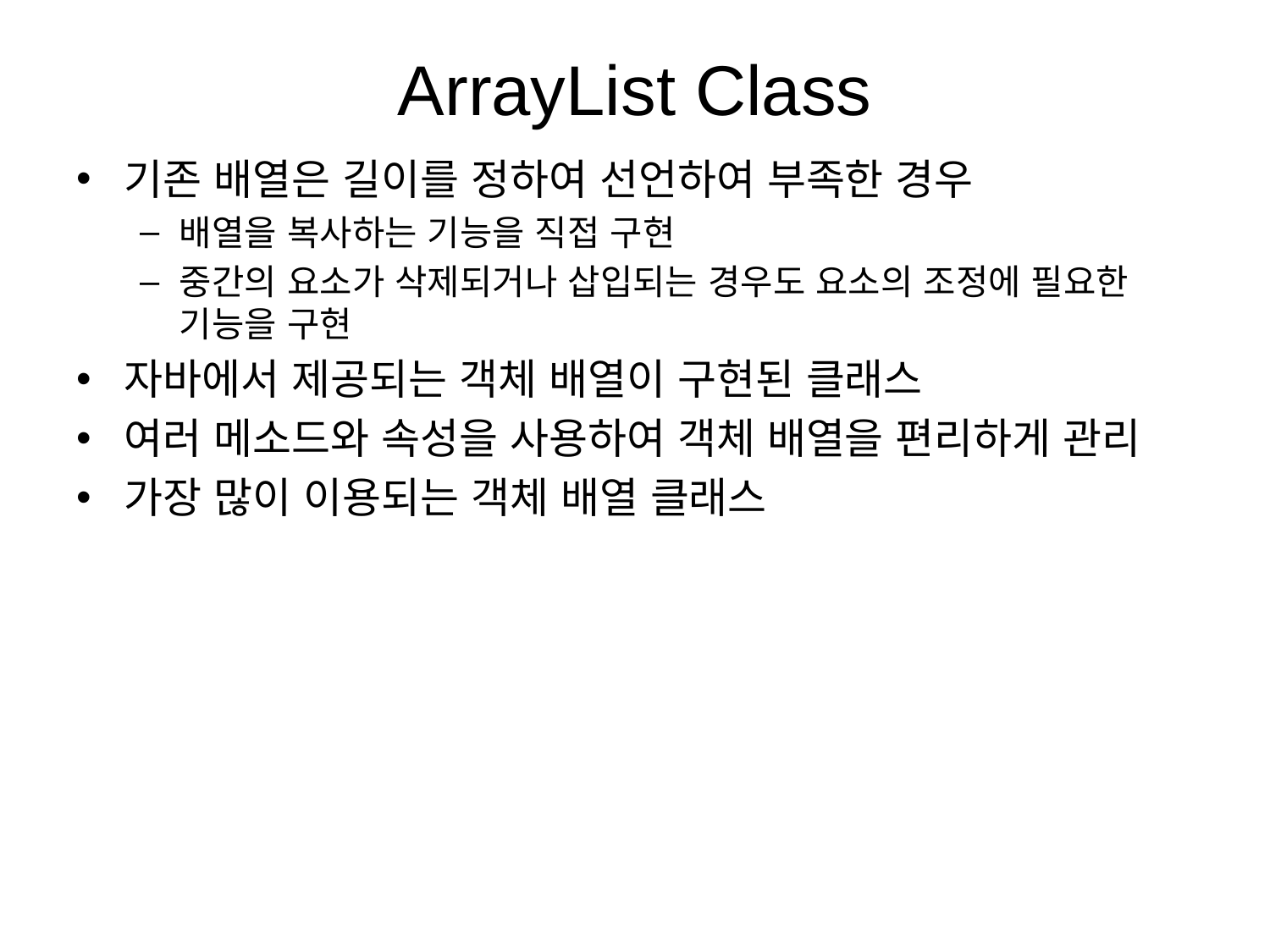

# ArrayList Class
기존 배열은 길이를 정하여 선언하여 부족한 경우
배열을 복사하는 기능을 직접 구현
중간의 요소가 삭제되거나 삽입되는 경우도 요소의 조정에 필요한 기능을 구현
자바에서 제공되는 객체 배열이 구현된 클래스
여러 메소드와 속성을 사용하여 객체 배열을 편리하게 관리
가장 많이 이용되는 객체 배열 클래스